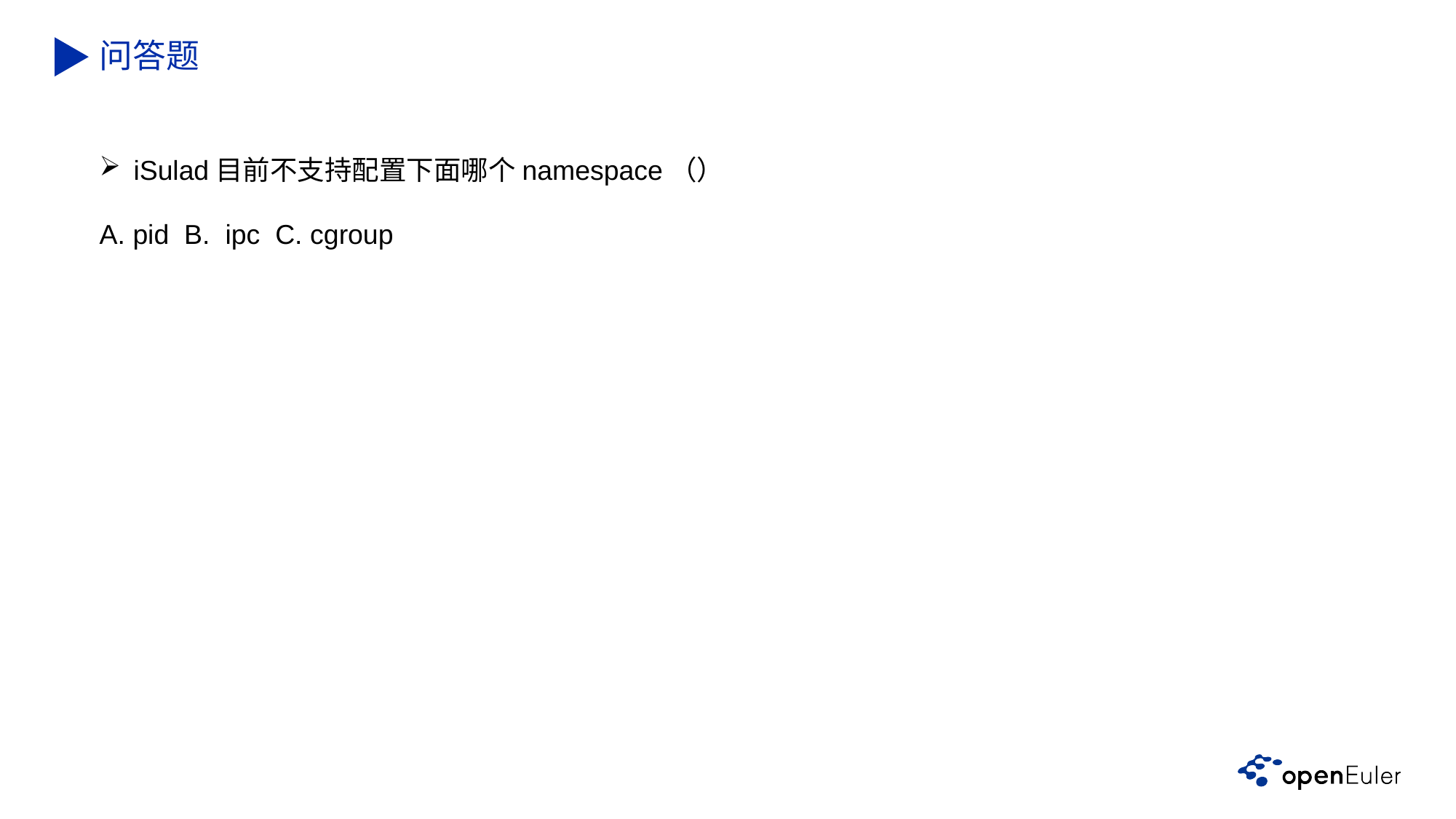

问答题
iSulad目前不支持配置下面哪个namespace（）
A. pid  B.  ipc  C. cgroup